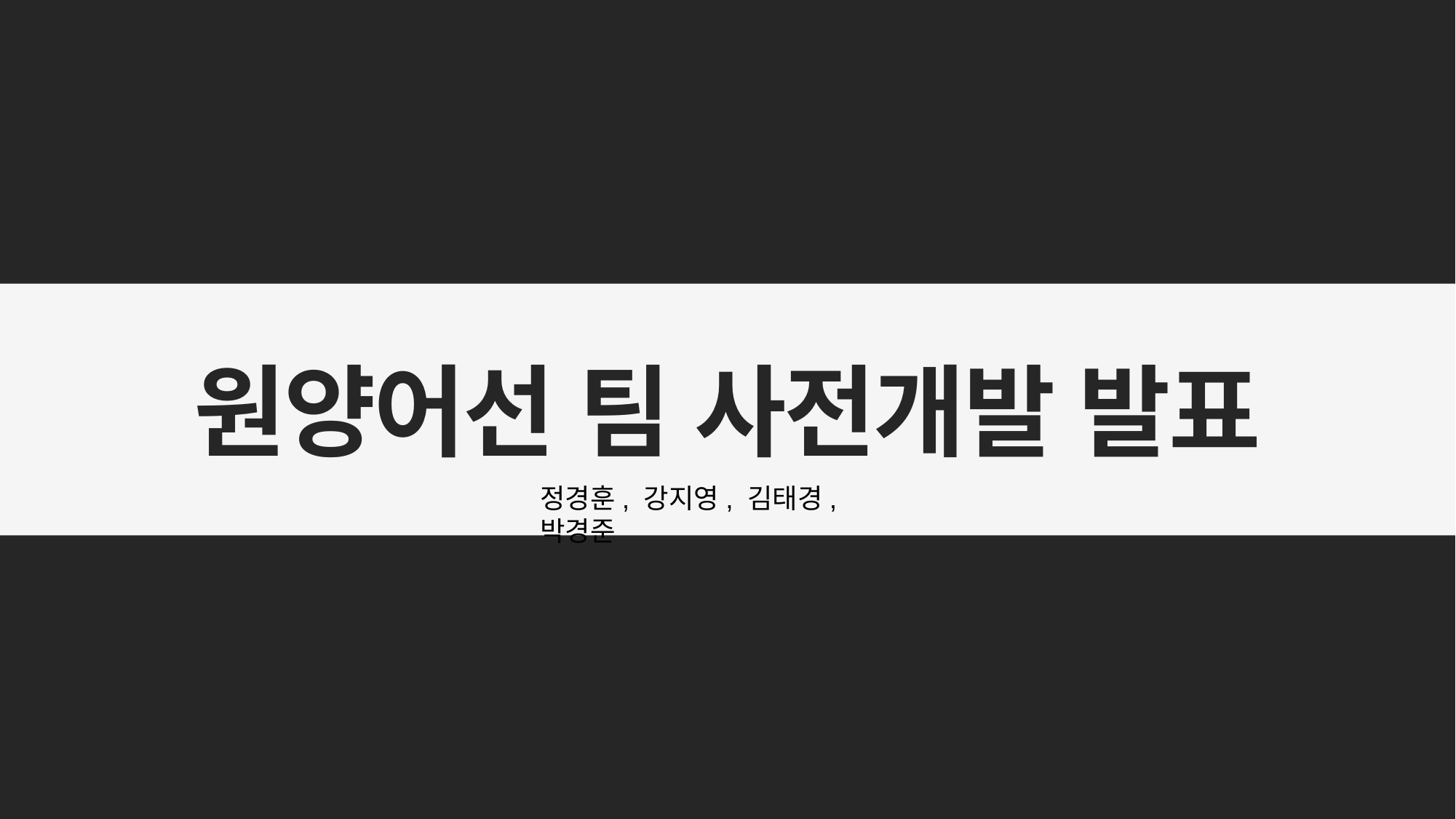

원양어선 팀 사전개발 발표
정경훈, 강지영, 김태경, 박경준